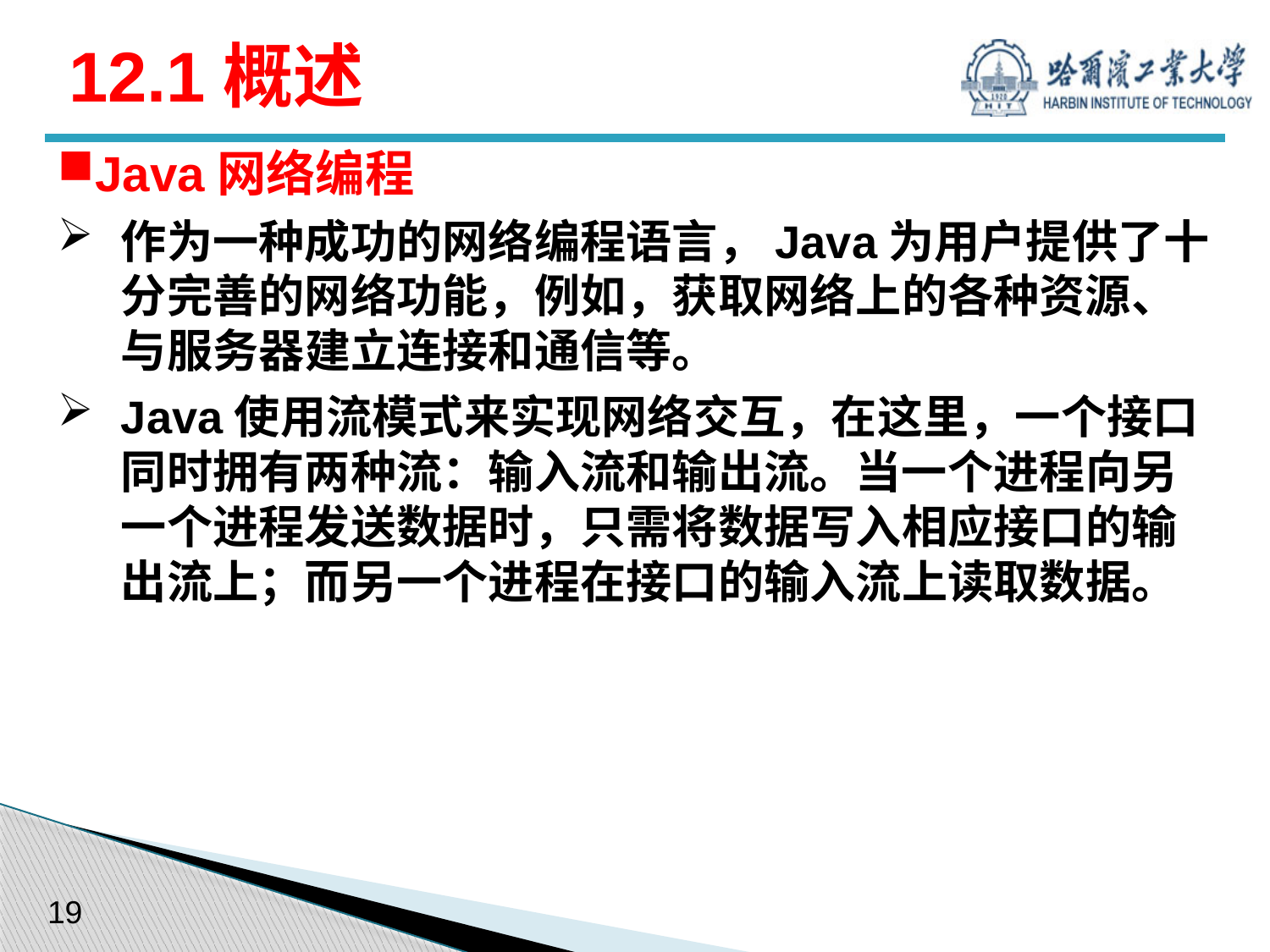

# 12.1概述
Java网络编程
作为一种成功的网络编程语言，Java为用户提供了十分完善的网络功能，例如，获取网络上的各种资源、与服务器建立连接和通信等。
Java使用流模式来实现网络交互，在这里，一个接口同时拥有两种流：输入流和输出流。当一个进程向另一个进程发送数据时，只需将数据写入相应接口的输出流上；而另一个进程在接口的输入流上读取数据。